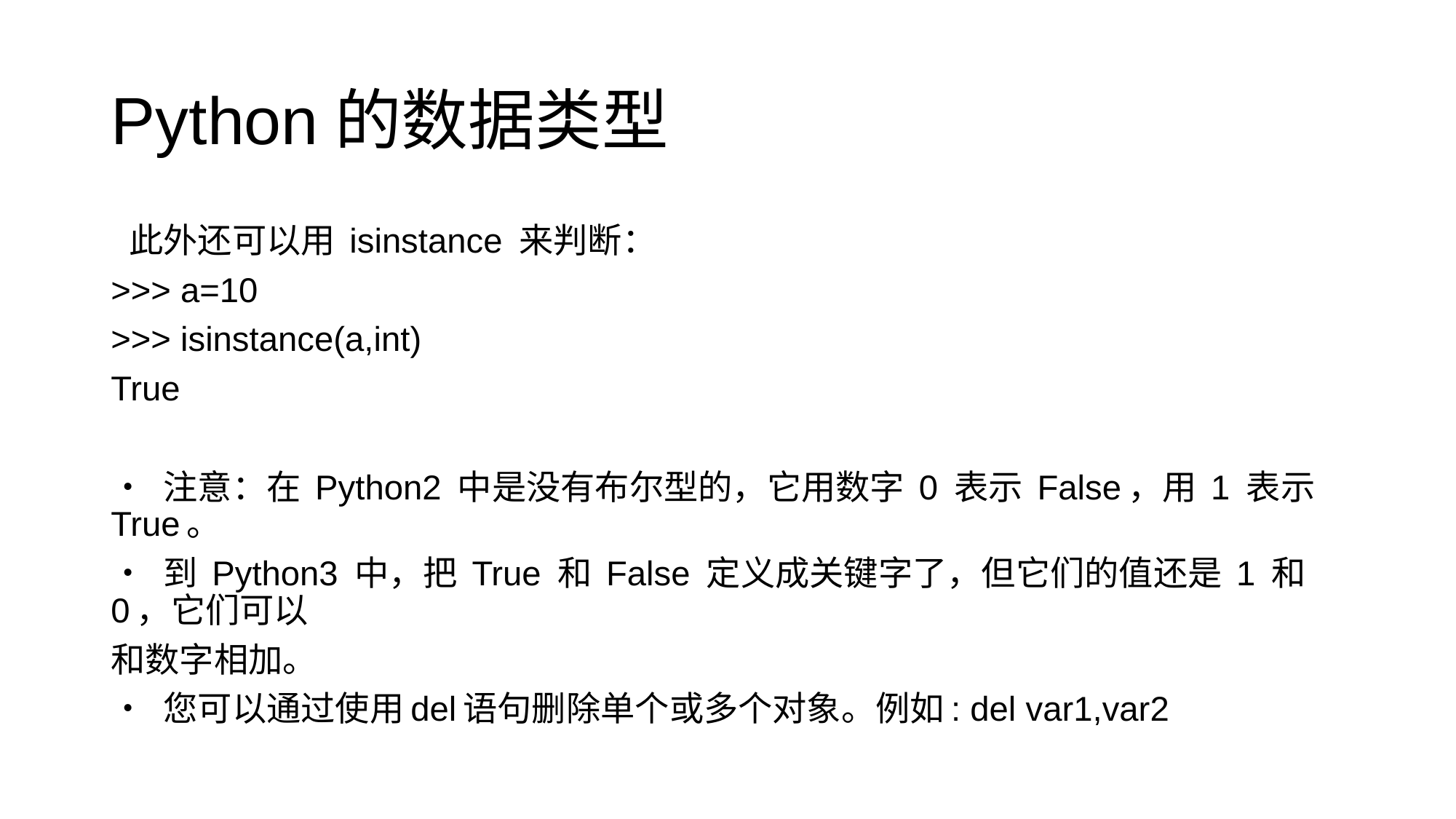

# Python的数据类型
  此外还可以用 isinstance 来判断：
>>> a=10
>>> isinstance(a,int)
True

•  注意：在 Python2 中是没有布尔型的，它用数字 0 表示 False，用 1 表示 True。
•  到 Python3 中，把 True 和 False 定义成关键字了，但它们的值还是 1 和 0，它们可以
和数字相加。
•  您可以通过使用del语句删除单个或多个对象。例如: del var1,var2